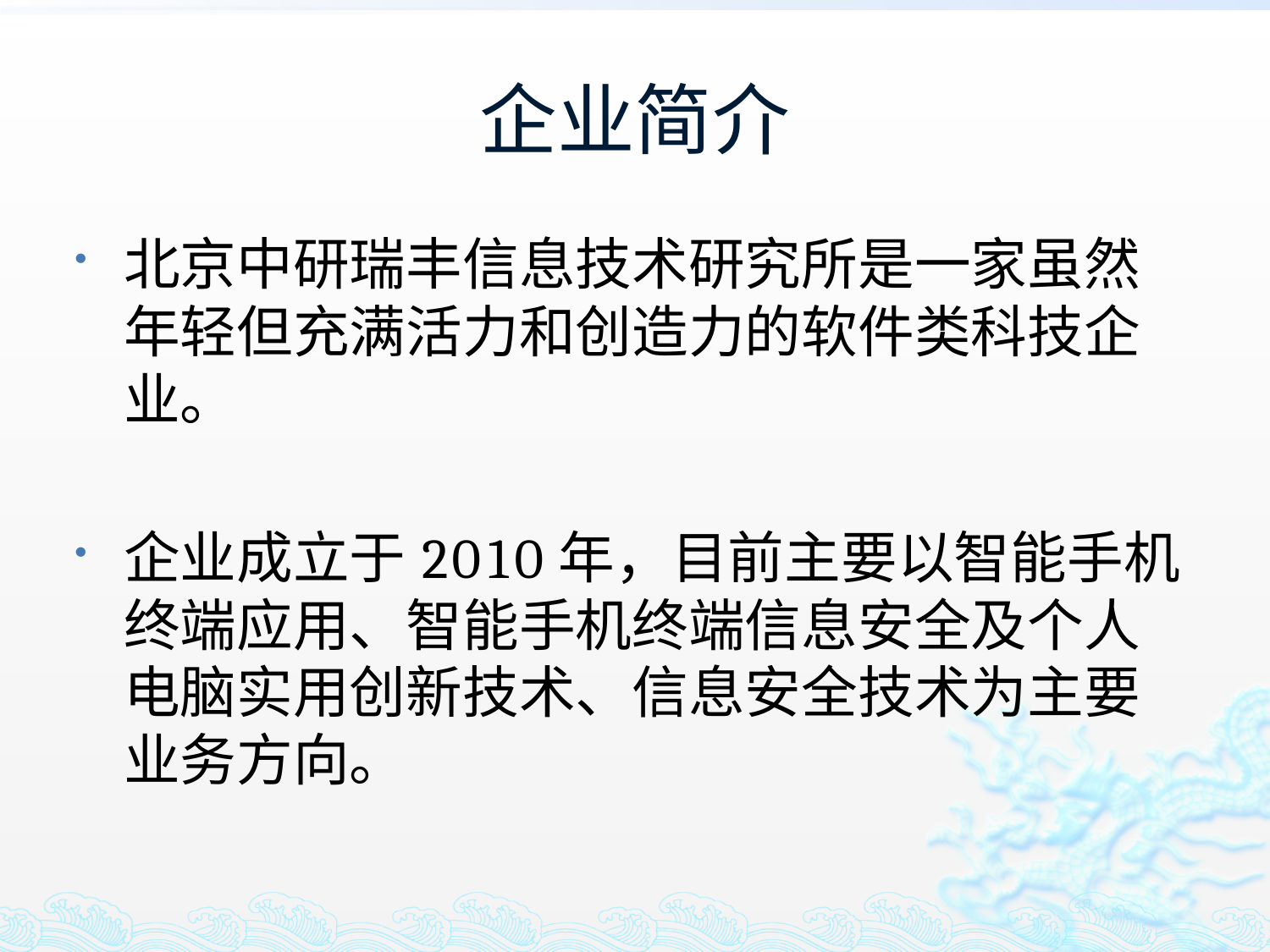

# 企业简介
北京中研瑞丰信息技术研究所是一家虽然年轻但充满活力和创造力的软件类科技企业。

企业成立于2010年，目前主要以智能手机终端应用、智能手机终端信息安全及个人电脑实用创新技术、信息安全技术为主要业务方向。